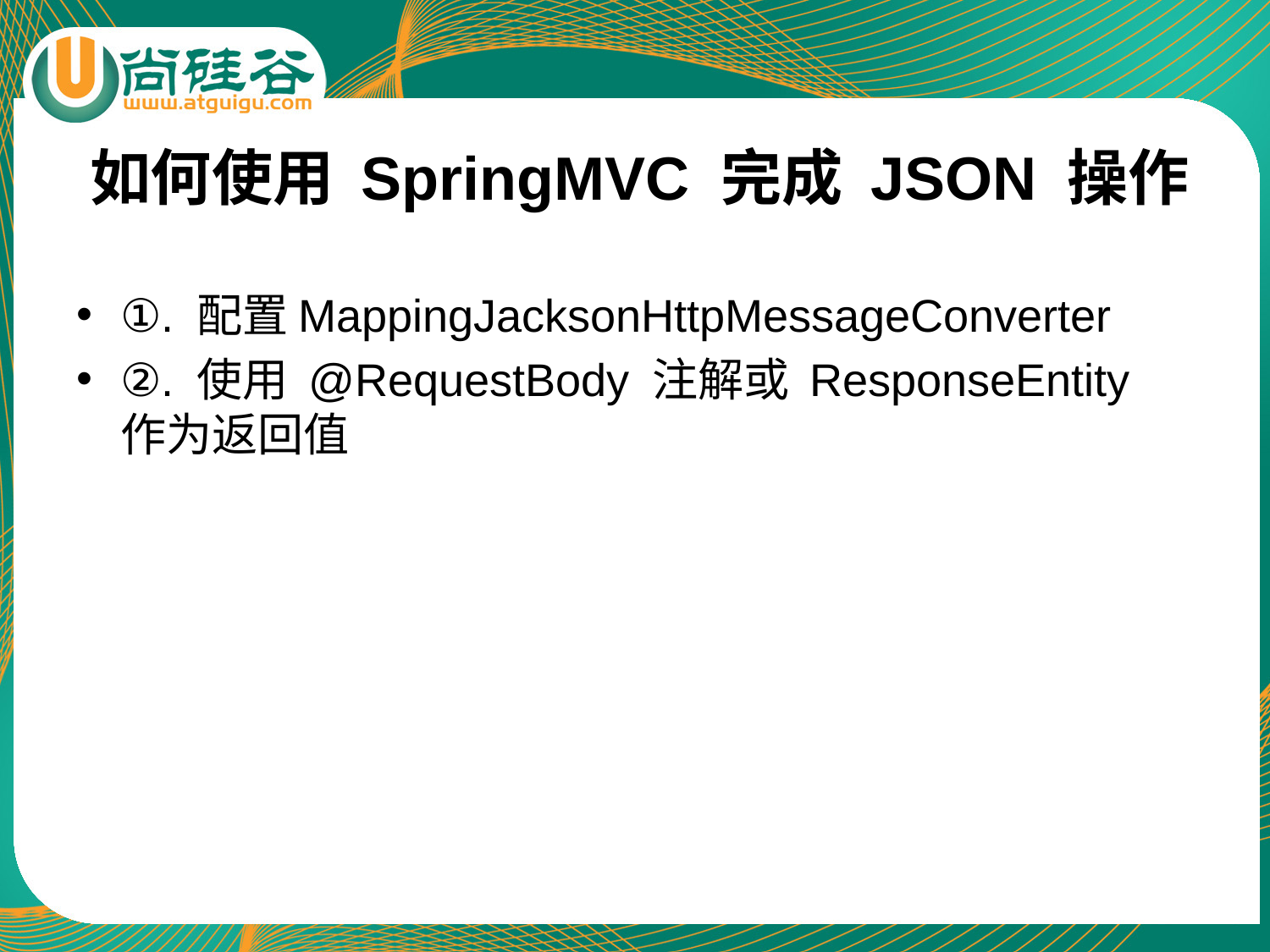

# 如何使用 SpringMVC 完成 JSON 操作
①. 配置MappingJacksonHttpMessageConverter
②. 使用 @RequestBody 注解或 ResponseEntity 作为返回值